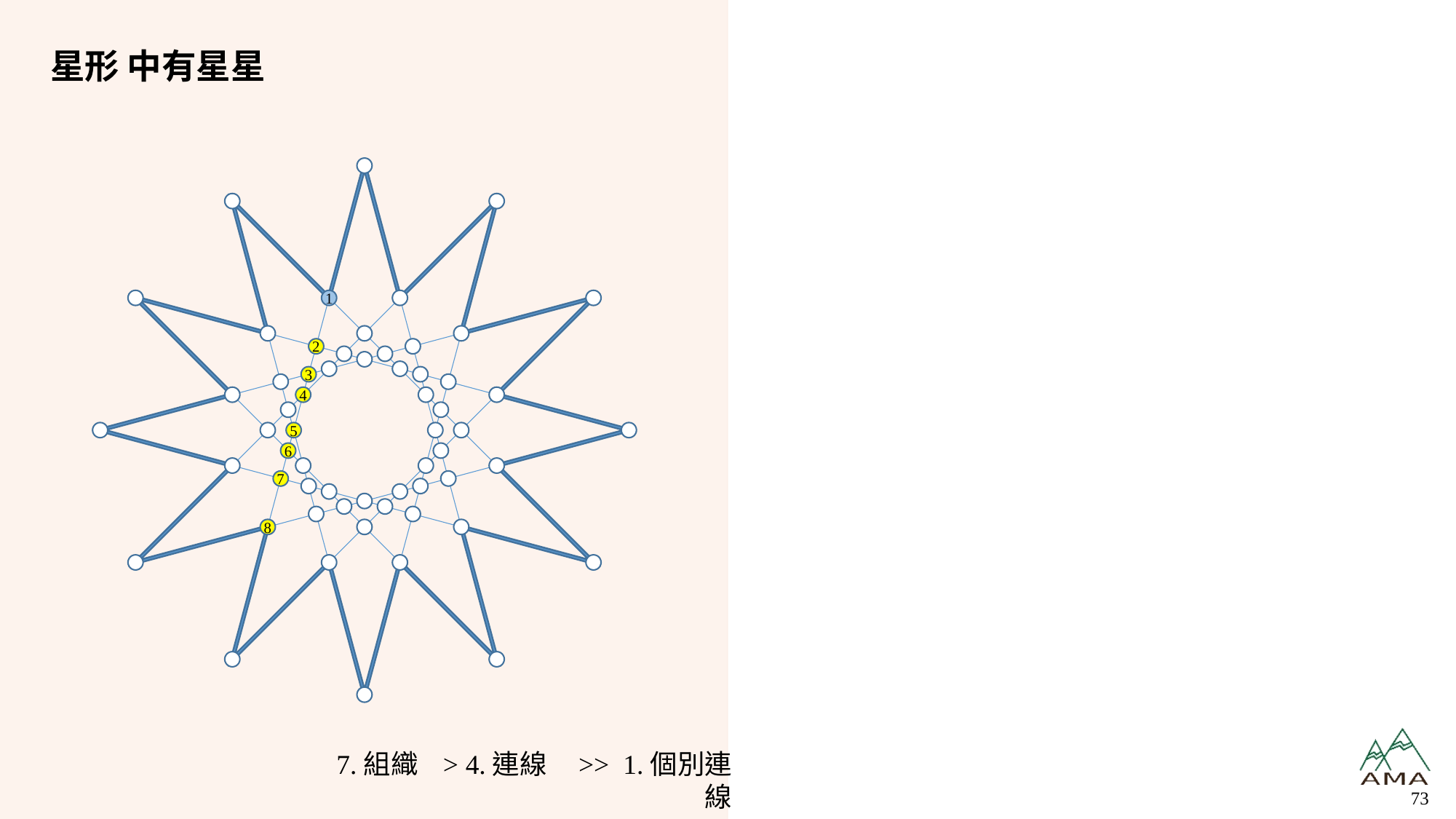

# 星形 中有星星

1

2

3

4

5

6

7

8

7.組織   > 4.連線    >>  1.個別連線
73